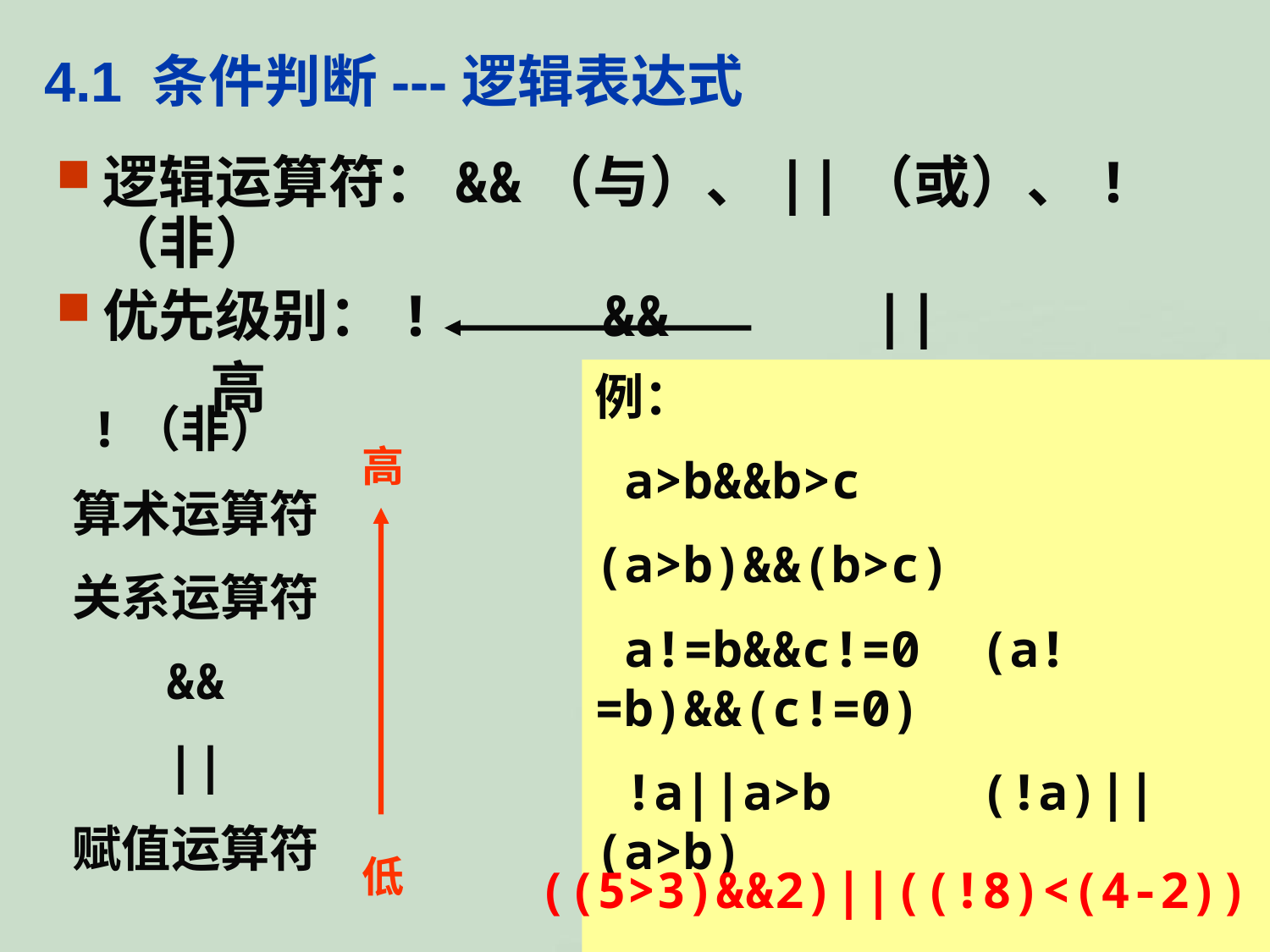

# 4.1 条件判断---逻辑表达式
逻辑运算符：&&（与）、||（或）、!（非）
优先级别：!     &&      ||
           高                              低

例：
 a>b&&b>c
(a>b)&&(b>c)
 a!=b&&c!=0  (a!=b)&&(c!=0)
 !a||a>b     (!a)||(a>b)

!（非）
算术运算符
关系运算符
&&
||
赋值运算符
高

低

((5>3)&&2)||((!8)<(4-2))